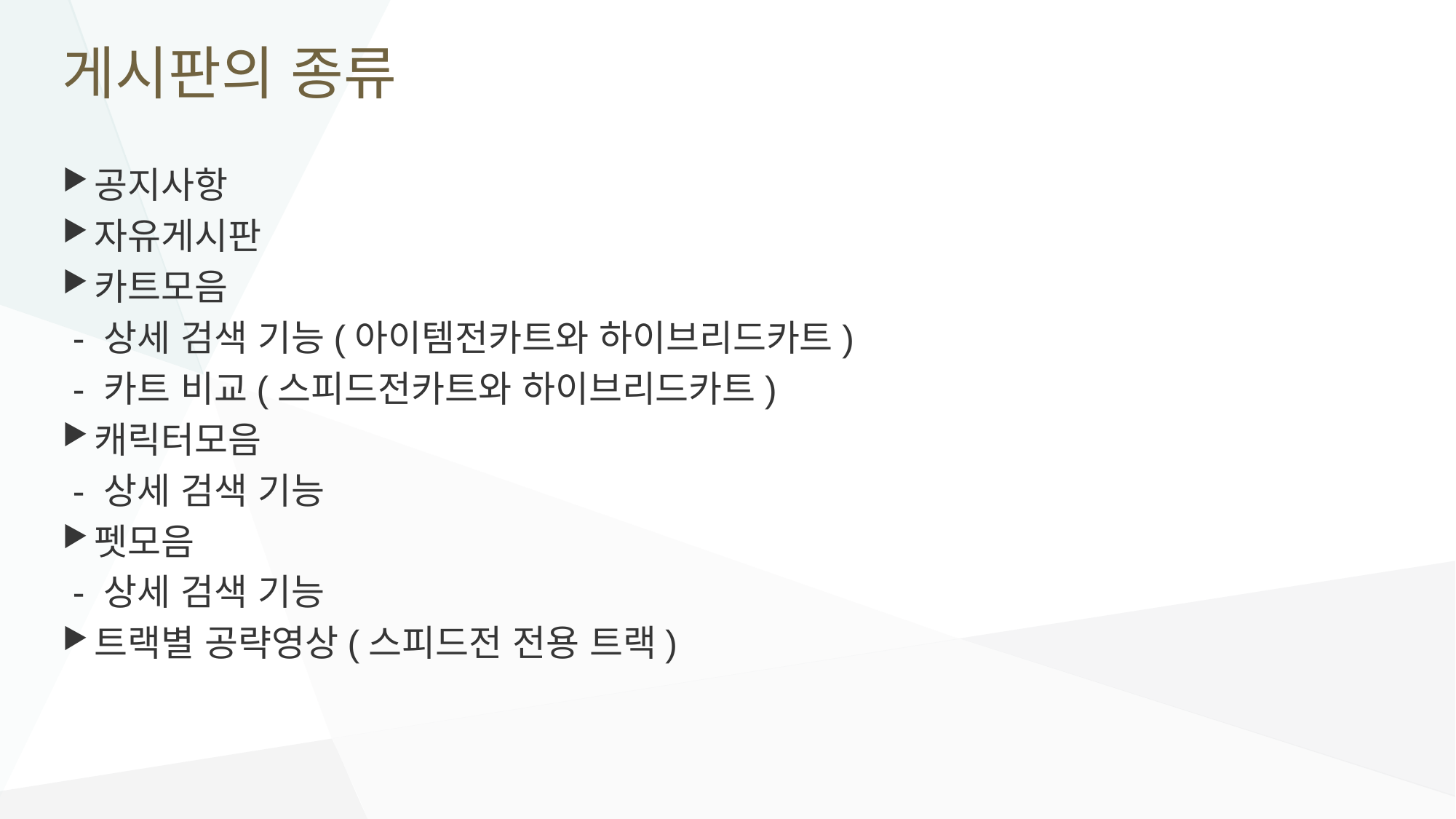

# 게시판의 종류
공지사항
자유게시판
카트모음
 - 상세 검색 기능(아이템전카트와 하이브리드카트)
 - 카트 비교(스피드전카트와 하이브리드카트)
캐릭터모음
 - 상세 검색 기능
펫모음
 - 상세 검색 기능
트랙별 공략영상(스피드전 전용 트랙)